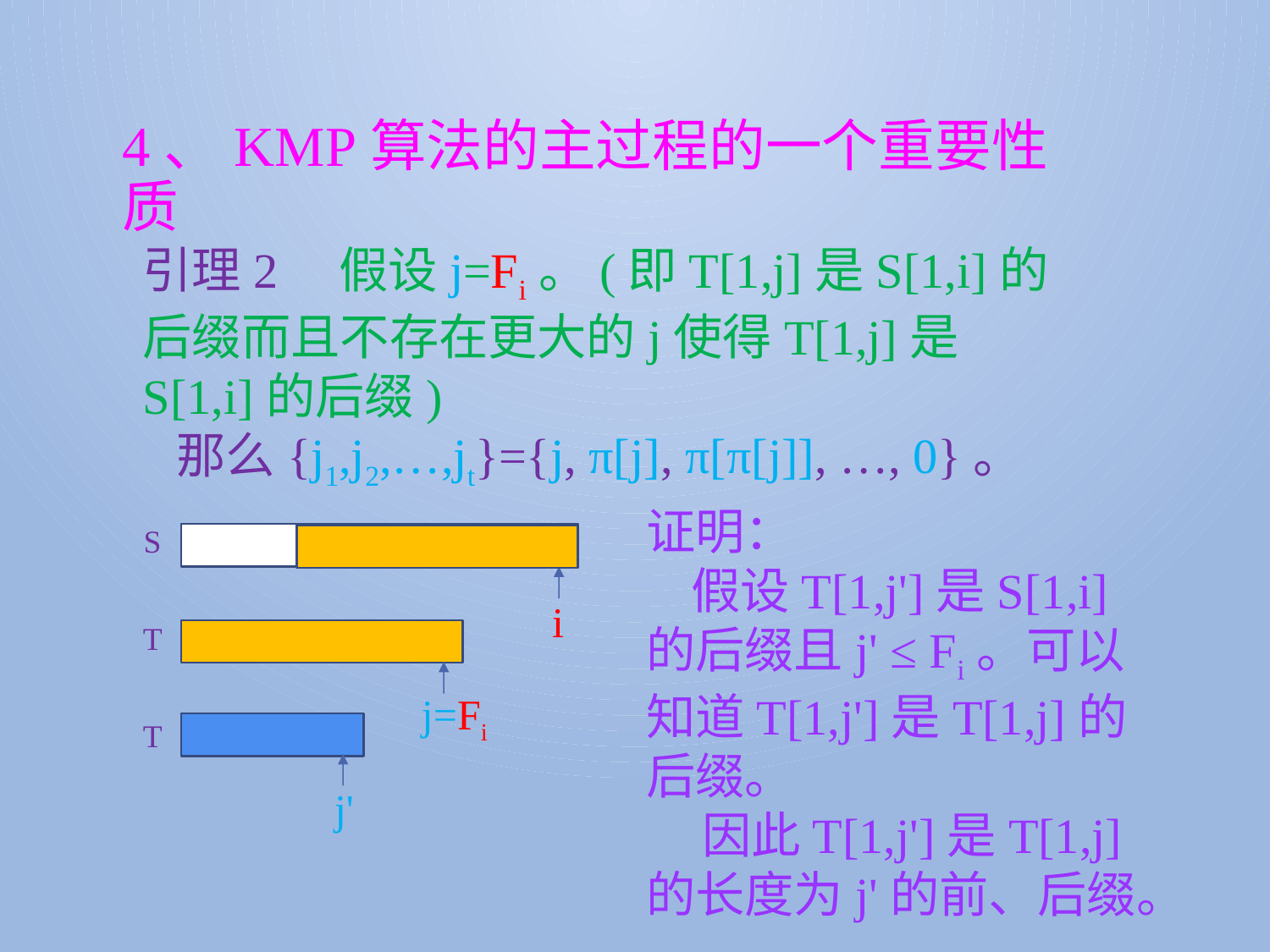

4、KMP算法的主过程的一个重要性质
引理2    假设j=Fi。(即T[1,j]是S[1,i]的后缀而且不存在更大的j使得T[1,j]是S[1,i]的后缀)
  那么{j1,j2,…,jt}={j, π[j], π[π[j]], …, 0}。
证明：
   假设T[1,j']是S[1,i]的后缀且j' ≤ Fi。可以知道T[1,j']是T[1,j]的后缀。
    因此T[1,j']是T[1,j]的长度为j'的前、后缀。
S

i
T

j=Fi
T

j'